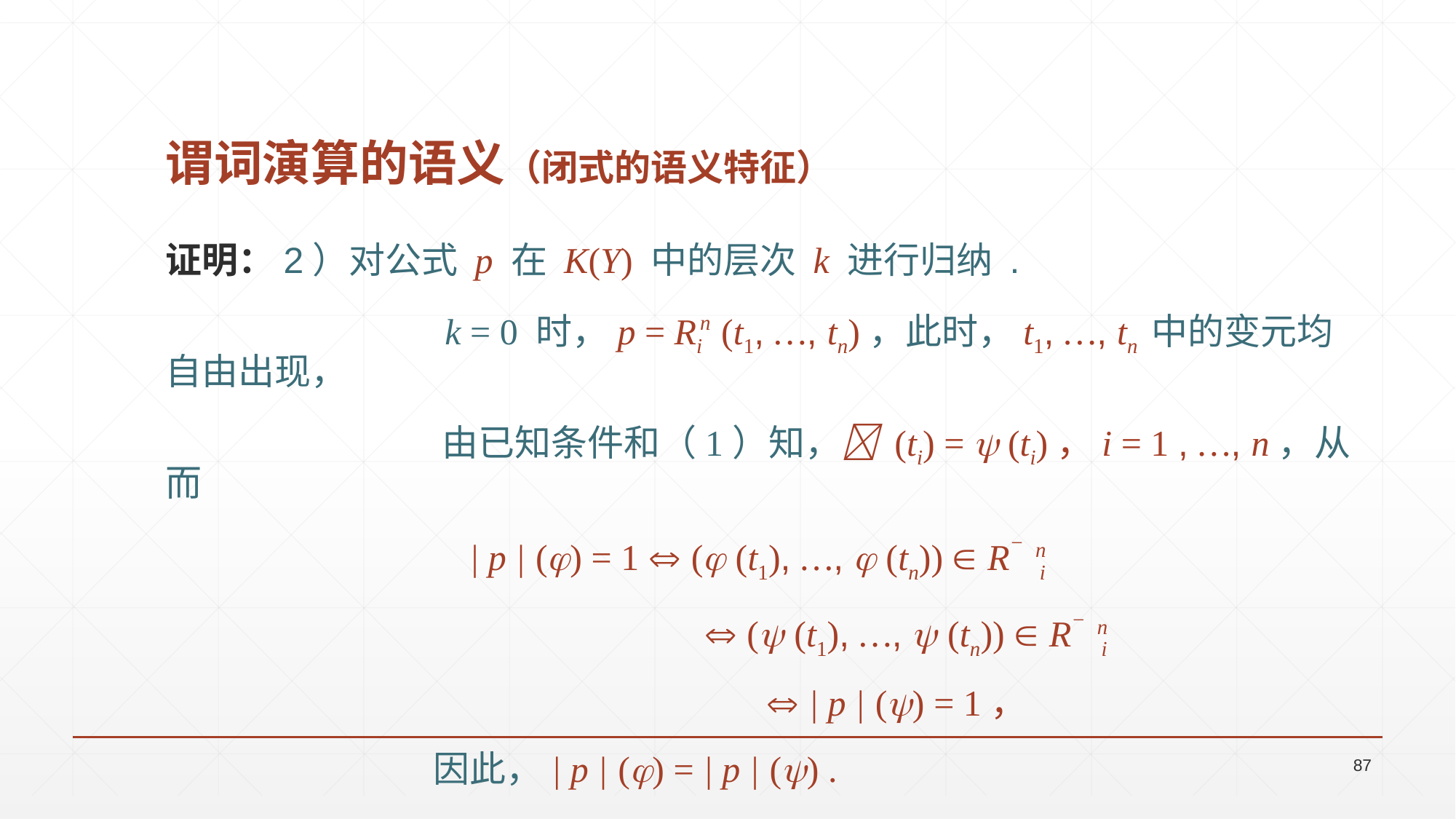

# 谓词演算的语义（闭式的语义特征）
证明：2）对公式 p 在 K(Y) 中的层次 k 进行归纳 .
		      k = 0 时，p = Ri n  (t1, …, tn)，此时，t1, …, tn 中的变元均自由出现，
		      由已知条件和（1）知，ϕ (ti) = ψ (ti)，i = 1 , …, n，从而
| p | (ϕ) = 1 ⇔ (ϕ (t1), …, ϕ (tn)) ∈ R−   i n
      		        ⇔ (ψ (t1), …, ψ (tn)) ∈ R−   i n
					      ⇔ | p | (ψ) = 1，
		     因此，| p | (ϕ) = | p | (ψ) .
87